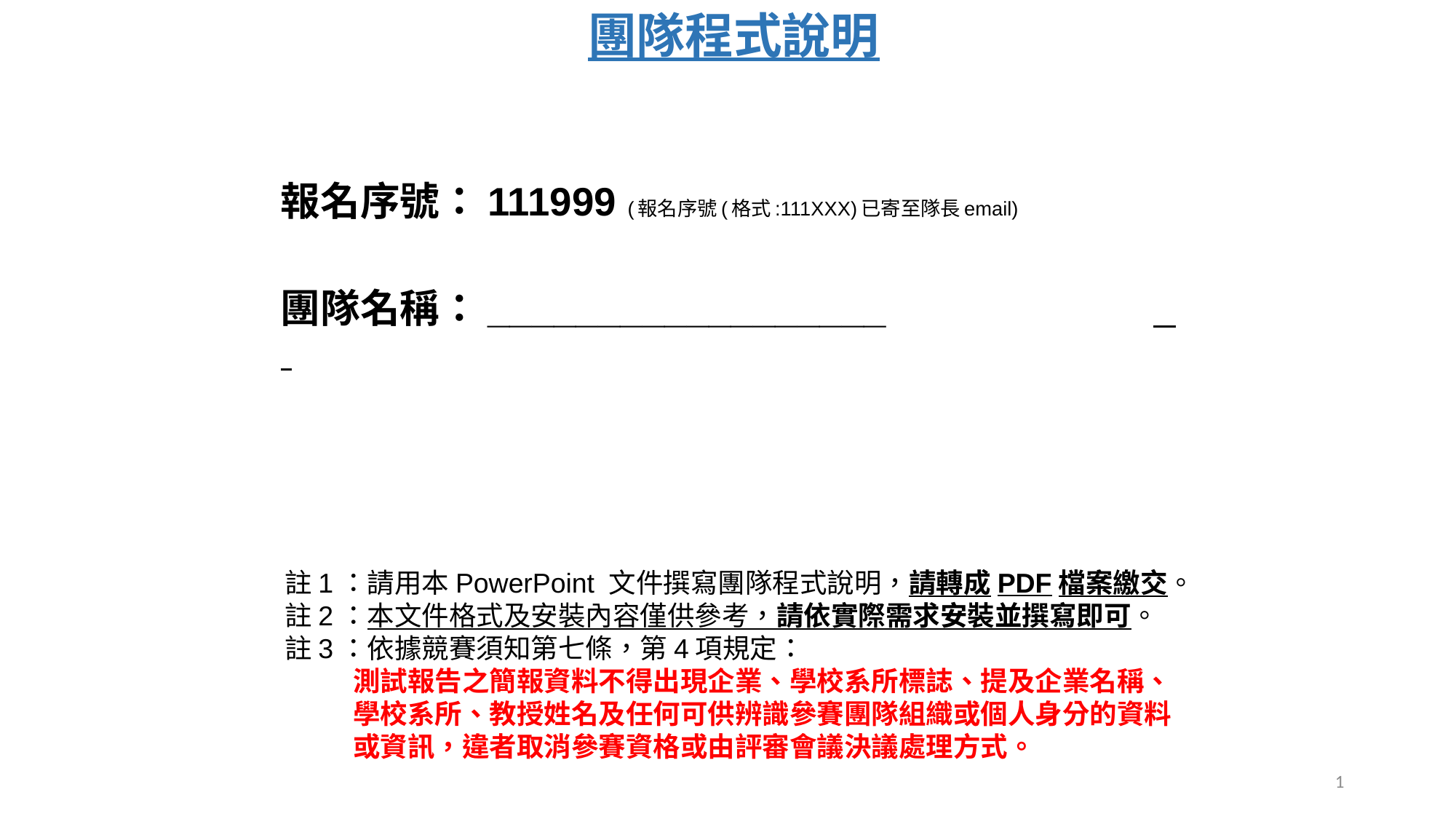

團隊程式說明
# 報名序號：111999 (報名序號(格式:111XXX)已寄至隊長email) 團隊名稱：__________________
註1：請用本PowerPoint 文件撰寫團隊程式說明，請轉成PDF檔案繳交。
註2：本文件格式及安裝內容僅供參考，請依實際需求安裝並撰寫即可。
註3：依據競賽須知第七條，第4項規定：
測試報告之簡報資料不得出現企業、學校系所標誌、提及企業名稱、學校系所、教授姓名及任何可供辨識參賽團隊組織或個人身分的資料或資訊，違者取消參賽資格或由評審會議決議處理方式。
1